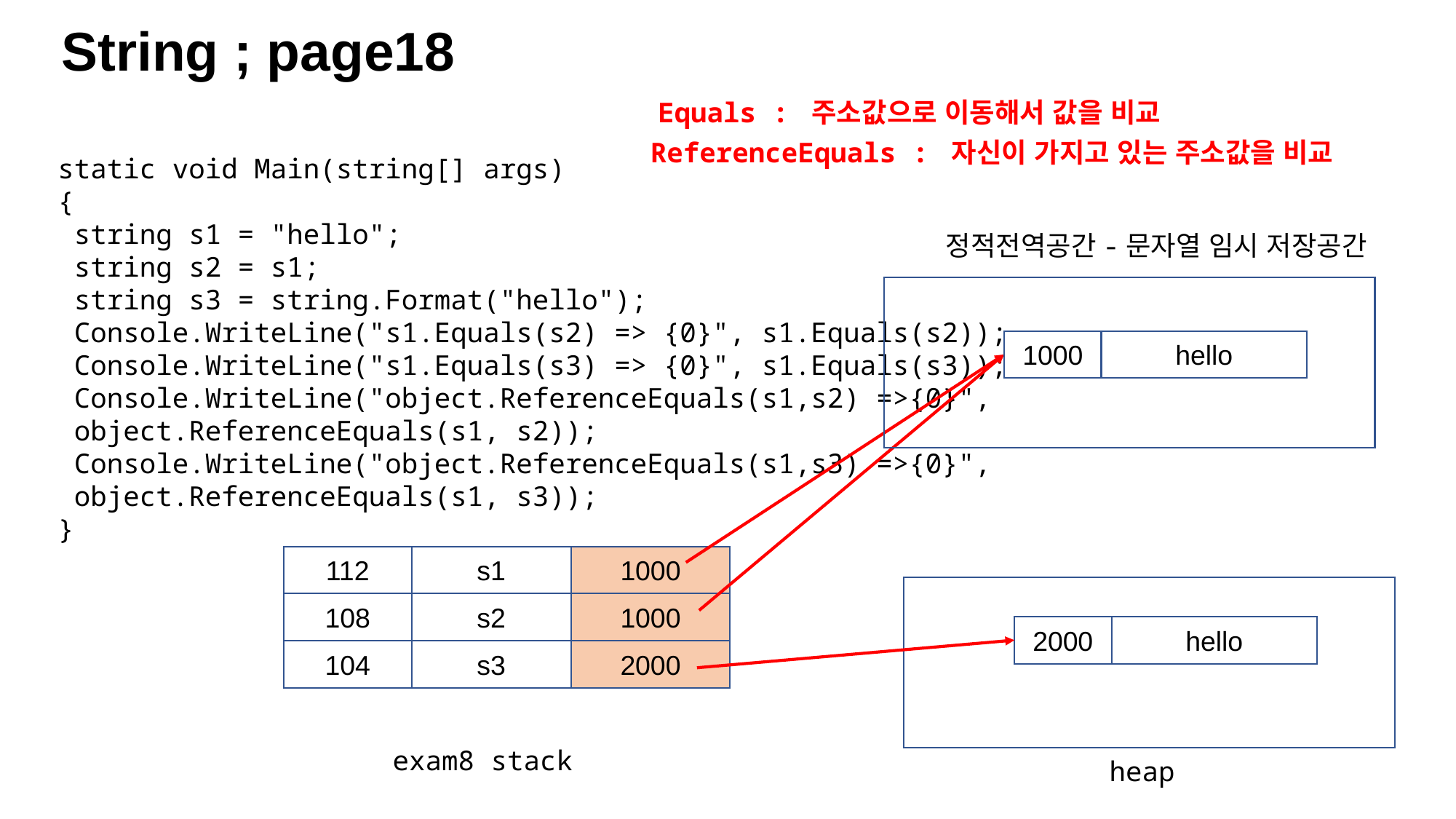

String ; page18
Equals : 주소값으로 이동해서 값을 비교
ReferenceEquals : 자신이 가지고 있는 주소값을 비교
static void Main(string[] args)
{
 string s1 = "hello";
 string s2 = s1;
 string s3 = string.Format("hello");
 Console.WriteLine("s1.Equals(s2) => {0}", s1.Equals(s2));
 Console.WriteLine("s1.Equals(s3) => {0}", s1.Equals(s3));
 Console.WriteLine("object.ReferenceEquals(s1,s2) =>{0}",
 object.ReferenceEquals(s1, s2));
 Console.WriteLine("object.ReferenceEquals(s1,s3) =>{0}",
 object.ReferenceEquals(s1, s3));
}
정적전역공간-문자열 임시 저장공간

1000
hello
112
s1
1000

108
s2
1000
2000
hello
104
s3
2000
exam8 stack
heap